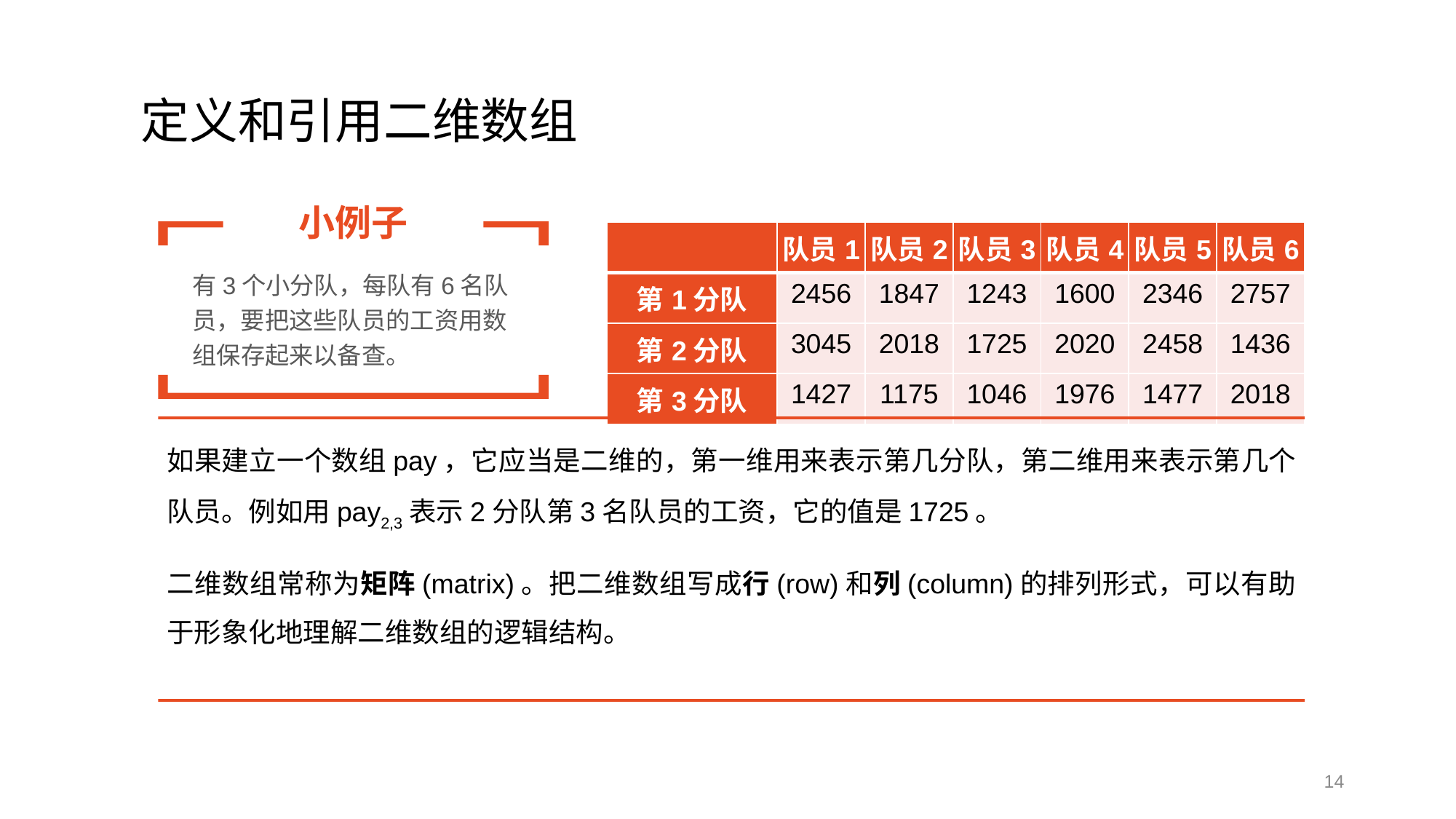

# 定义和引用二维数组
小例子
有3个小分队，每队有6名队员，要把这些队员的工资用数组保存起来以备查。
|  | 队员1 | 队员2 | 队员3 | 队员4 | 队员5 | 队员6 |
| --- | --- | --- | --- | --- | --- | --- |
| 第1分队 | 2456 | 1847 | 1243 | 1600 | 2346 | 2757 |
| 第2分队 | 3045 | 2018 | 1725 | 2020 | 2458 | 1436 |
| 第3分队 | 1427 | 1175 | 1046 | 1976 | 1477 | 2018 |
如果建立一个数组pay，它应当是二维的，第一维用来表示第几分队，第二维用来表示第几个队员。例如用pay2,3表示2分队第3名队员的工资，它的值是1725。
二维数组常称为矩阵(matrix)。把二维数组写成行(row)和列(column)的排列形式，可以有助于形象化地理解二维数组的逻辑结构。
14